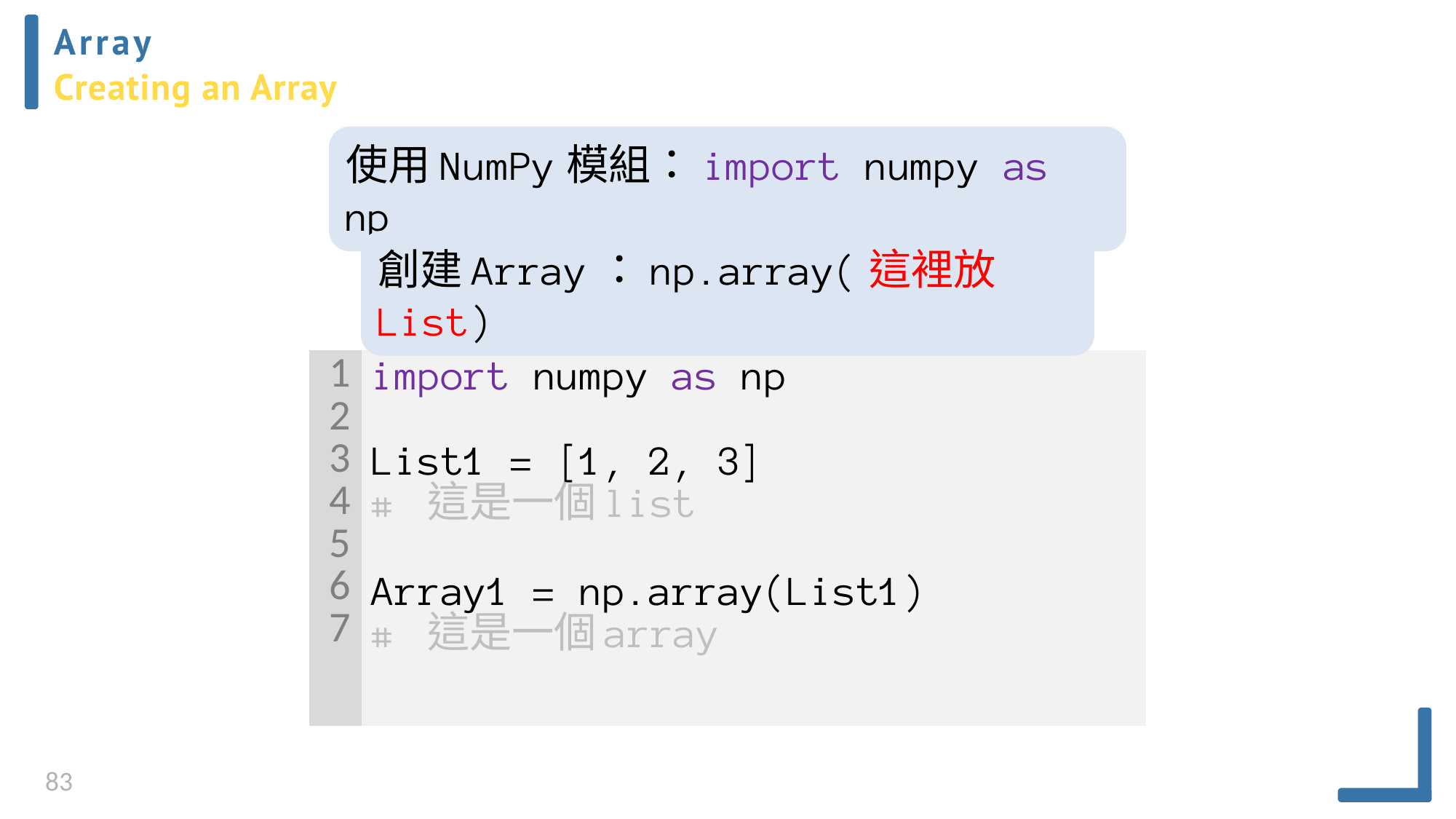

Array
Creating an Array
使用NumPy模組：import numpy as np
創建Array：np.array(這裡放List)
| 1234567 | import numpy as np List1 = [1, 2, 3] # 這是一個list Array1 = np.array(List1) # 這是一個array |
| --- | --- |

83